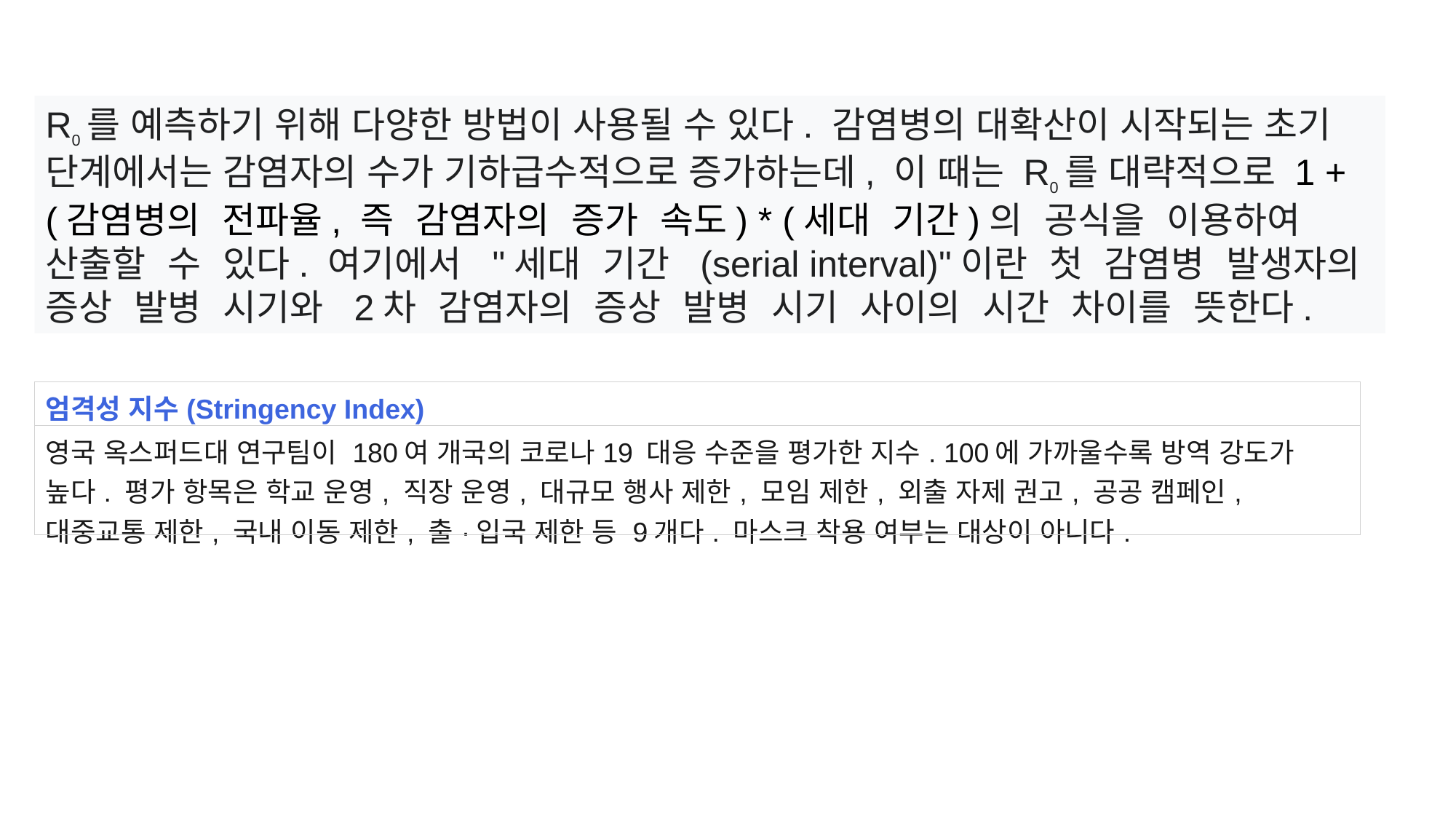

R0를 예측하기 위해 다양한 방법이 사용될 수 있다. 감염병의 대확산이 시작되는 초기 단계에서는 감염자의 수가 기하급수적으로 증가하는데, 이 때는 R0를 대략적으로 1 + (감염병의 전파율, 즉 감염자의 증가 속도) * (세대 기간)의 공식을 이용하여 산출할 수 있다. 여기에서 "세대 기간 (serial interval)"이란 첫 감염병 발생자의 증상 발병 시기와 2차 감염자의 증상 발병 시기 사이의 시간 차이를 뜻한다.
| 엄격성 지수(Stringency Index) |
| --- |
| 영국 옥스퍼드대 연구팀이 180여 개국의 코로나19 대응 수준을 평가한 지수. 100에 가까울수록 방역 강도가 높다. 평가 항목은 학교 운영, 직장 운영, 대규모 행사 제한, 모임 제한, 외출 자제 권고, 공공 캠페인, 대중교통 제한, 국내 이동 제한, 출·입국 제한 등 9개다. 마스크 착용 여부는 대상이 아니다. |